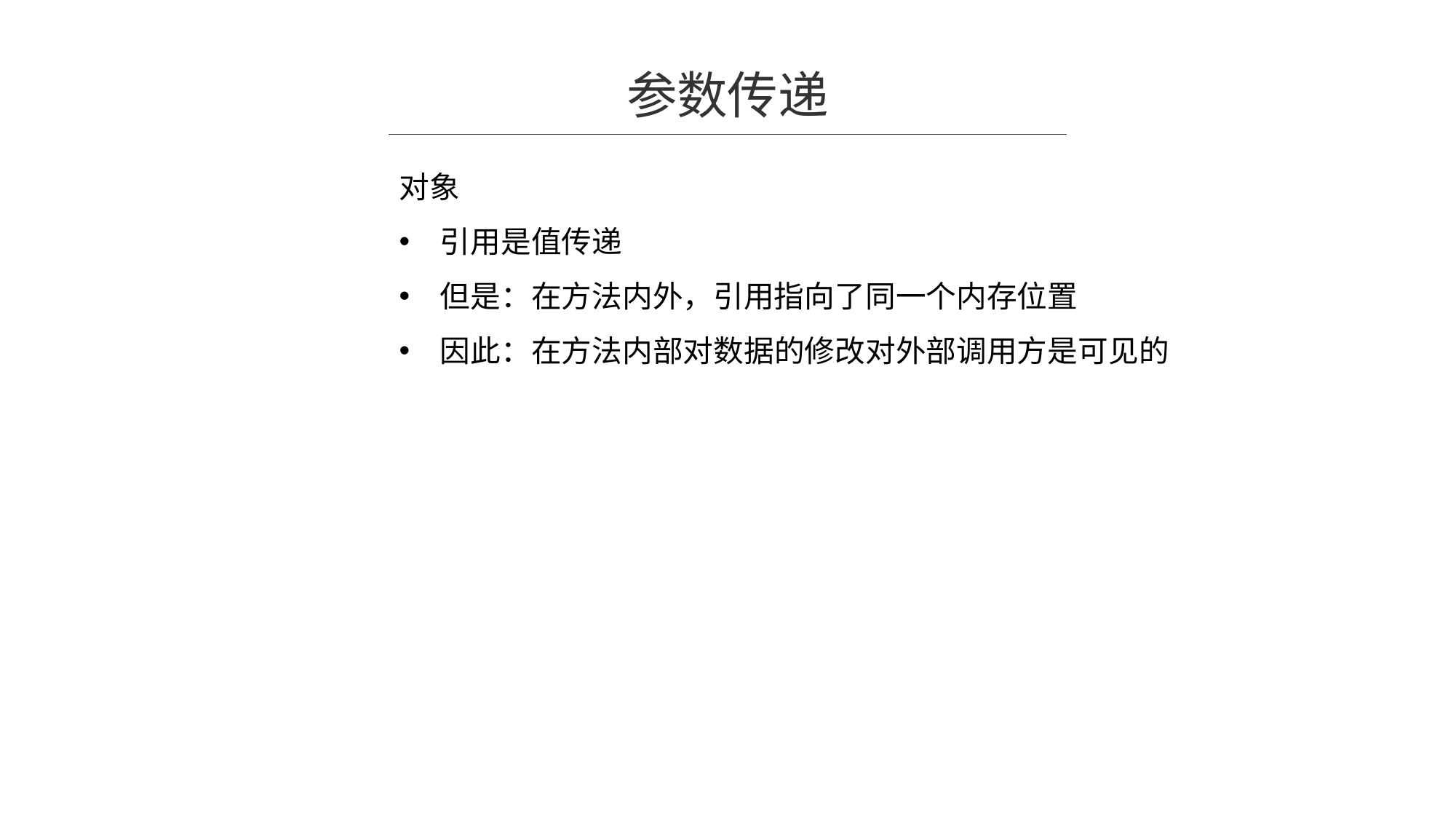

参数传递
对象
引用是值传递
但是：在方法内外，引用指向了同一个内存位置
因此：在方法内部对数据的修改对外部调用方是可见的